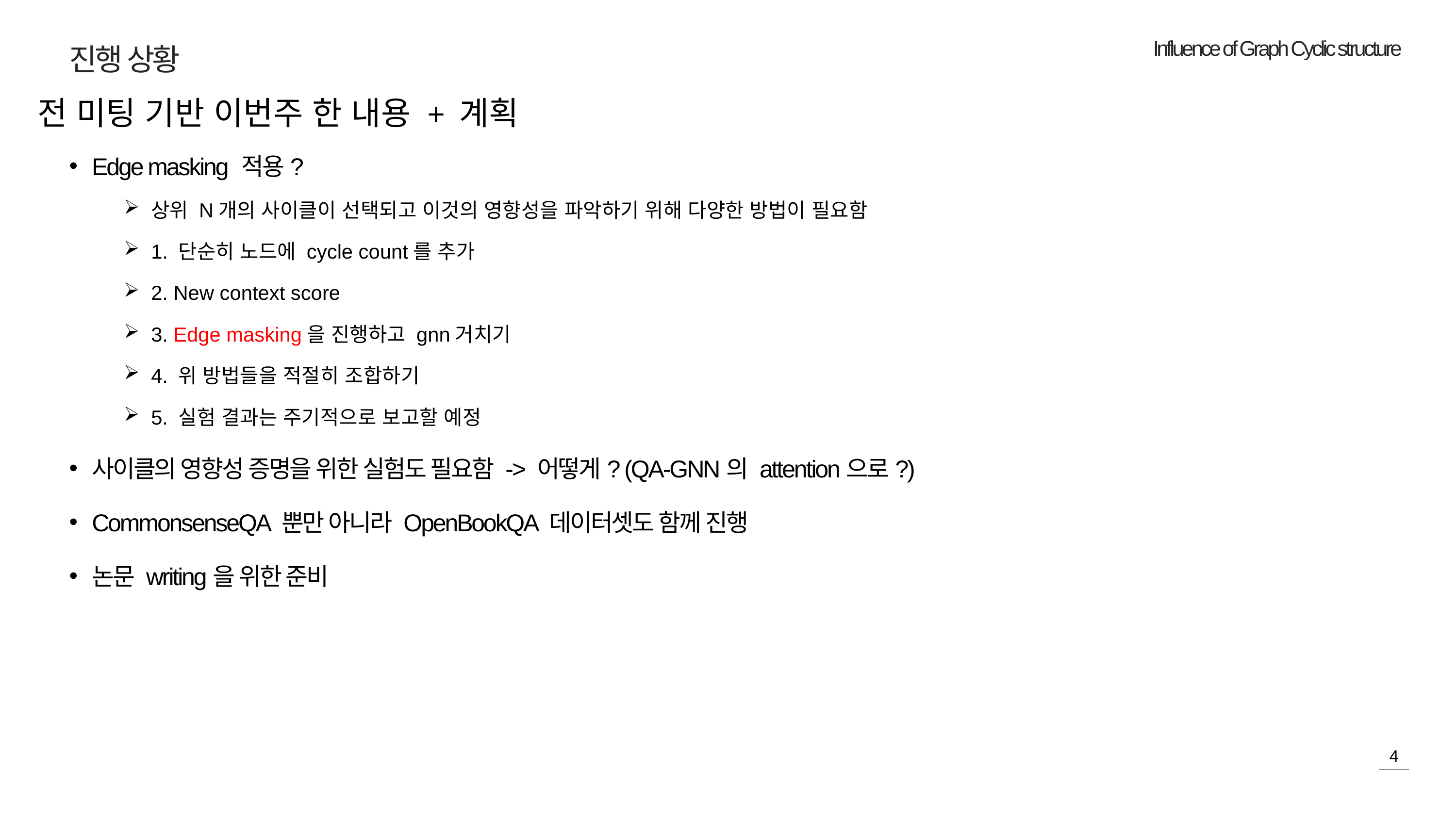

진행 상황
전 미팅 기반 이번주 한 내용 + 계획
Edge masking 적용?
상위 N개의 사이클이 선택되고 이것의 영향성을 파악하기 위해 다양한 방법이 필요함
1. 단순히 노드에 cycle count를 추가
2. New context score
3. Edge masking을 진행하고 gnn거치기
4. 위 방법들을 적절히 조합하기
5. 실험 결과는 주기적으로 보고할 예정
사이클의 영향성 증명을 위한 실험도 필요함 -> 어떻게? (QA-GNN의 attention으로?)
CommonsenseQA 뿐만 아니라 OpenBookQA 데이터셋도 함께 진행
논문 writing을 위한 준비